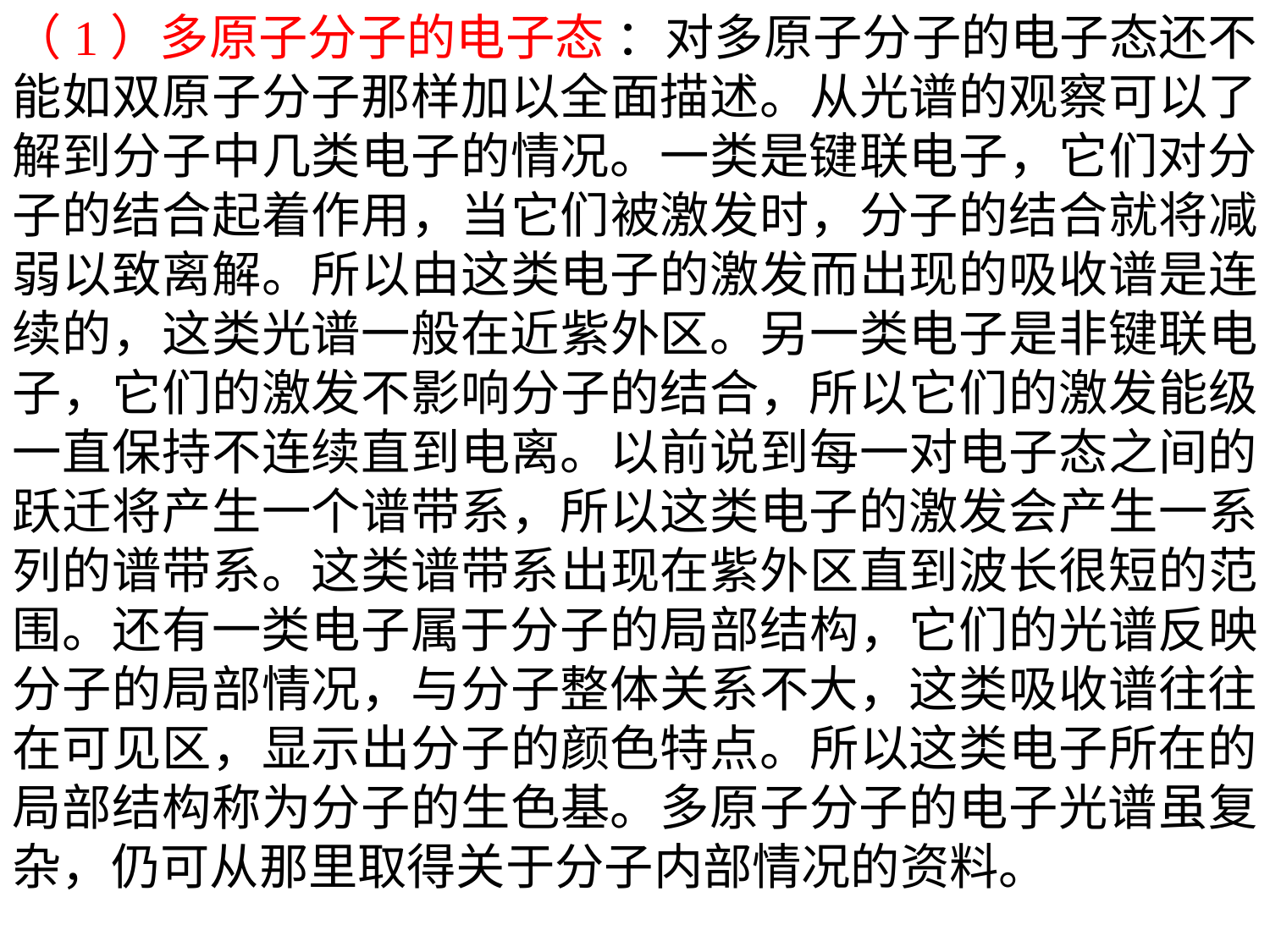

（1）多原子分子的电子态 ：对多原子分子的电子态还不能如双原子分子那样加以全面描述。从光谱的观察可以了解到分子中几类电子的情况。一类是键联电子，它们对分子的结合起着作用，当它们被激发时，分子的结合就将减弱以致离解。所以由这类电子的激发而出现的吸收谱是连续的，这类光谱一般在近紫外区。另一类电子是非键联电子，它们的激发不影响分子的结合，所以它们的激发能级一直保持不连续直到电离。以前说到每一对电子态之间的跃迁将产生一个谱带系，所以这类电子的激发会产生一系列的谱带系。这类谱带系出现在紫外区直到波长很短的范围。还有一类电子属于分子的局部结构，它们的光谱反映分子的局部情况，与分子整体关系不大，这类吸收谱往往在可见区，显示出分子的颜色特点。所以这类电子所在的局部结构称为分子的生色基。多原子分子的电子光谱虽复杂，仍可从那里取得关于分子内部情况的资料。